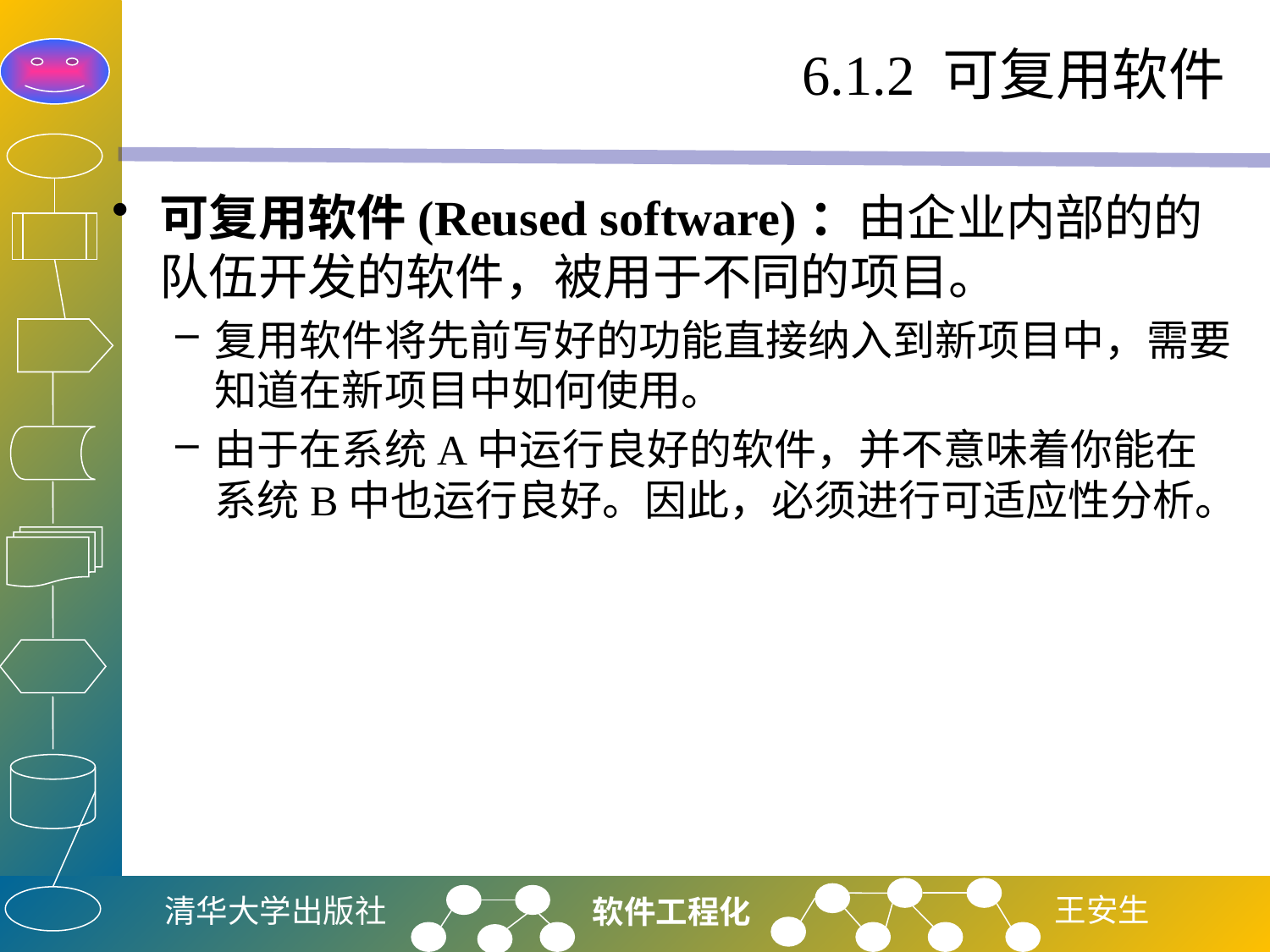

# 6.1.2 可复用软件
可复用软件(Reused software)：由企业内部的的队伍开发的软件，被用于不同的项目。
复用软件将先前写好的功能直接纳入到新项目中，需要知道在新项目中如何使用。
由于在系统A中运行良好的软件，并不意味着你能在系统B中也运行良好。因此，必须进行可适应性分析。